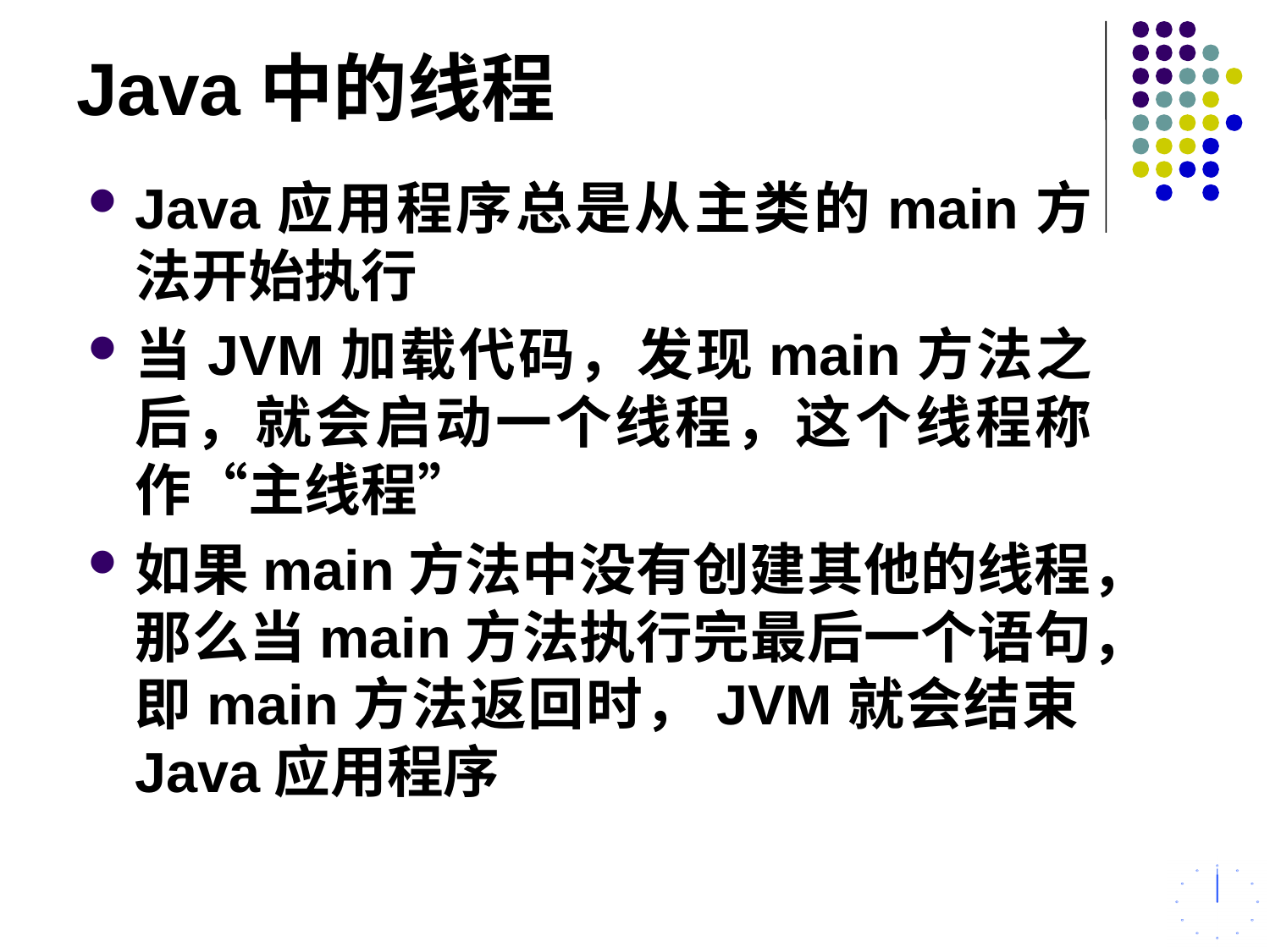

# Java中的线程
Java应用程序总是从主类的main方法开始执行
当JVM加载代码，发现main方法之后，就会启动一个线程，这个线程称作“主线程”
如果main方法中没有创建其他的线程，那么当main方法执行完最后一个语句，即main方法返回时，JVM就会结束Java应用程序